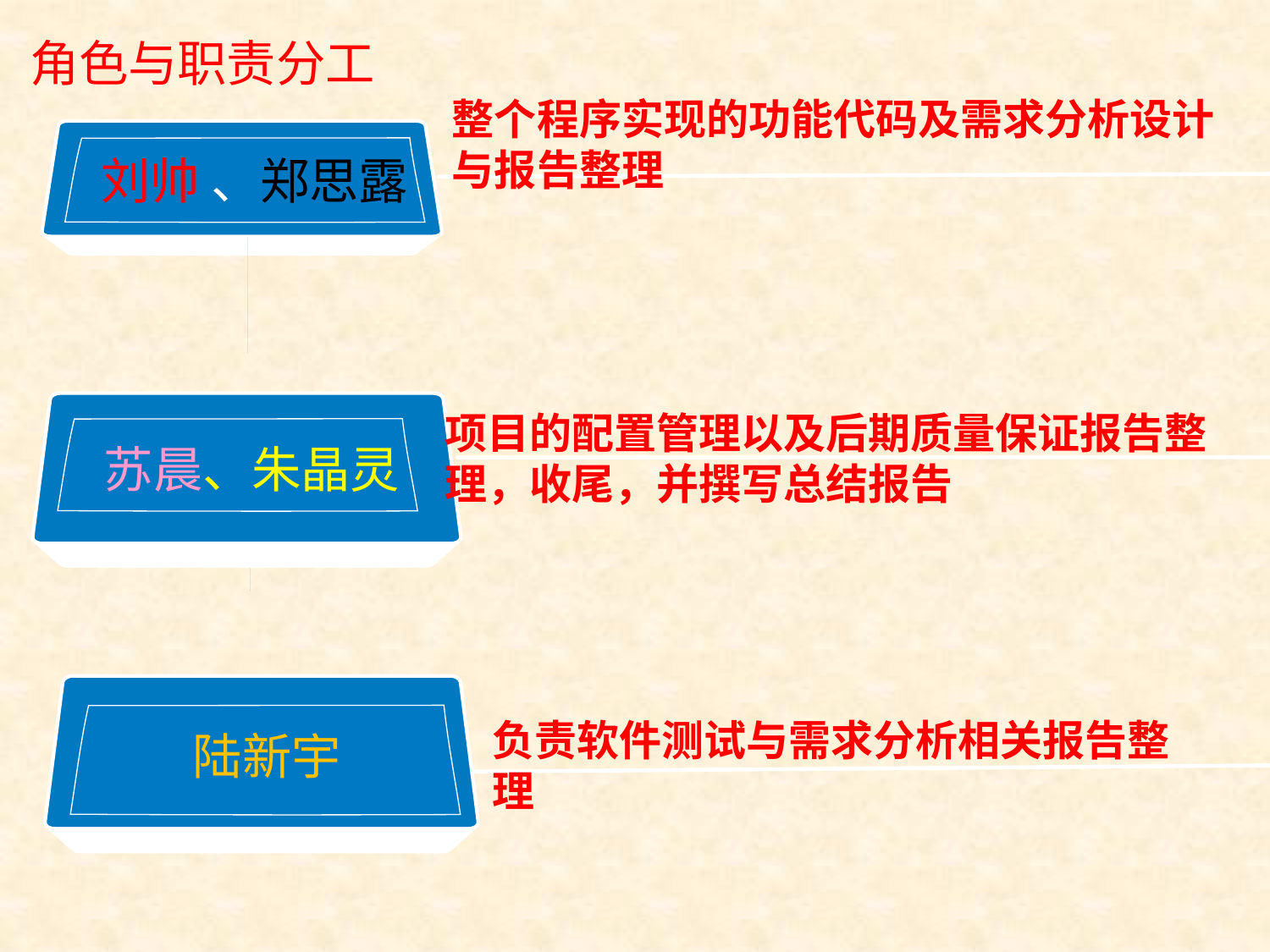

角色与职责分工

整个程序实现的功能代码及需求分析设计与报告整理

刘帅 、郑思露

项目的配置管理以及后期质量保证报告整理，收尾，并撰写总结报告

苏晨、朱晶灵

负责软件测试与需求分析相关报告整理
陆新宇